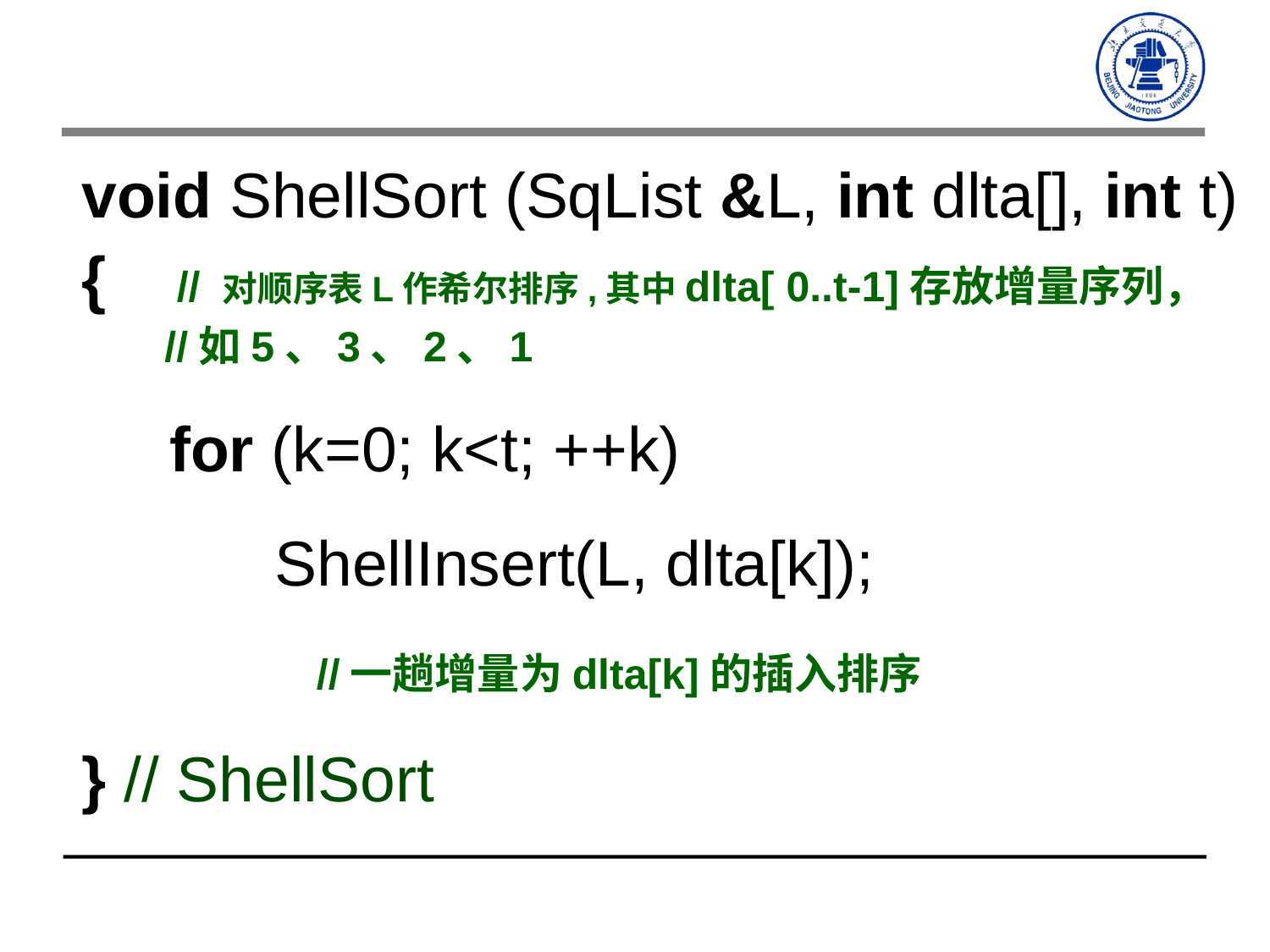

void ShellSort (SqList &L, int dlta[], int t)
{    // 对顺序表L作希尔排序,其中dlta[ 0..t-1]存放增量序列，
       //如5、3、2、1
     for (k=0; k<t; ++k)
           ShellInsert(L, dlta[k]);
               //一趟增量为dlta[k]的插入排序
} // ShellSort